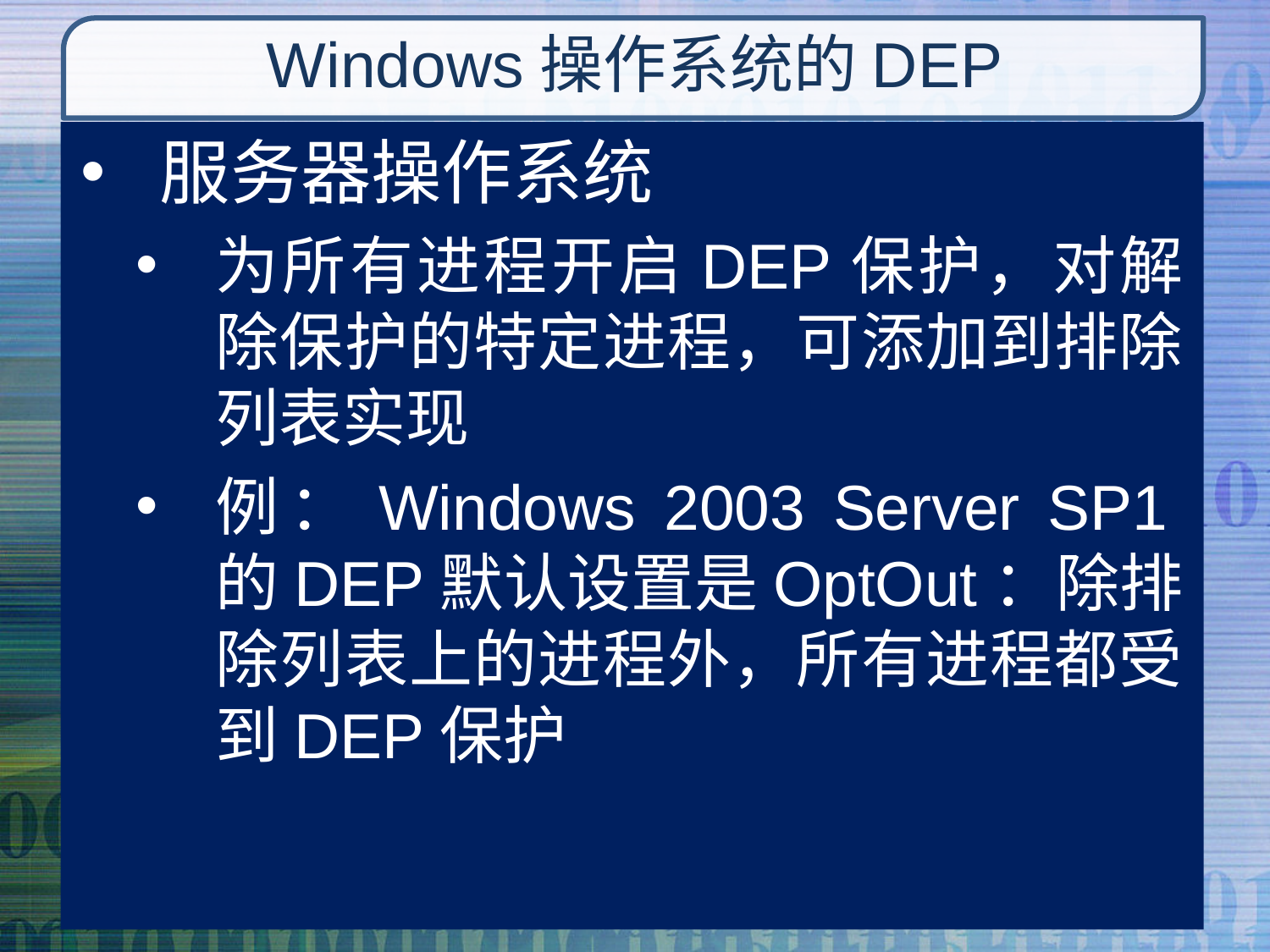

# Windows操作系统的DEP
服务器操作系统
为所有进程开启DEP保护，对解除保护的特定进程，可添加到排除列表实现
例：Windows 2003 Server SP1的DEP默认设置是OptOut：除排除列表上的进程外，所有进程都受到DEP保护